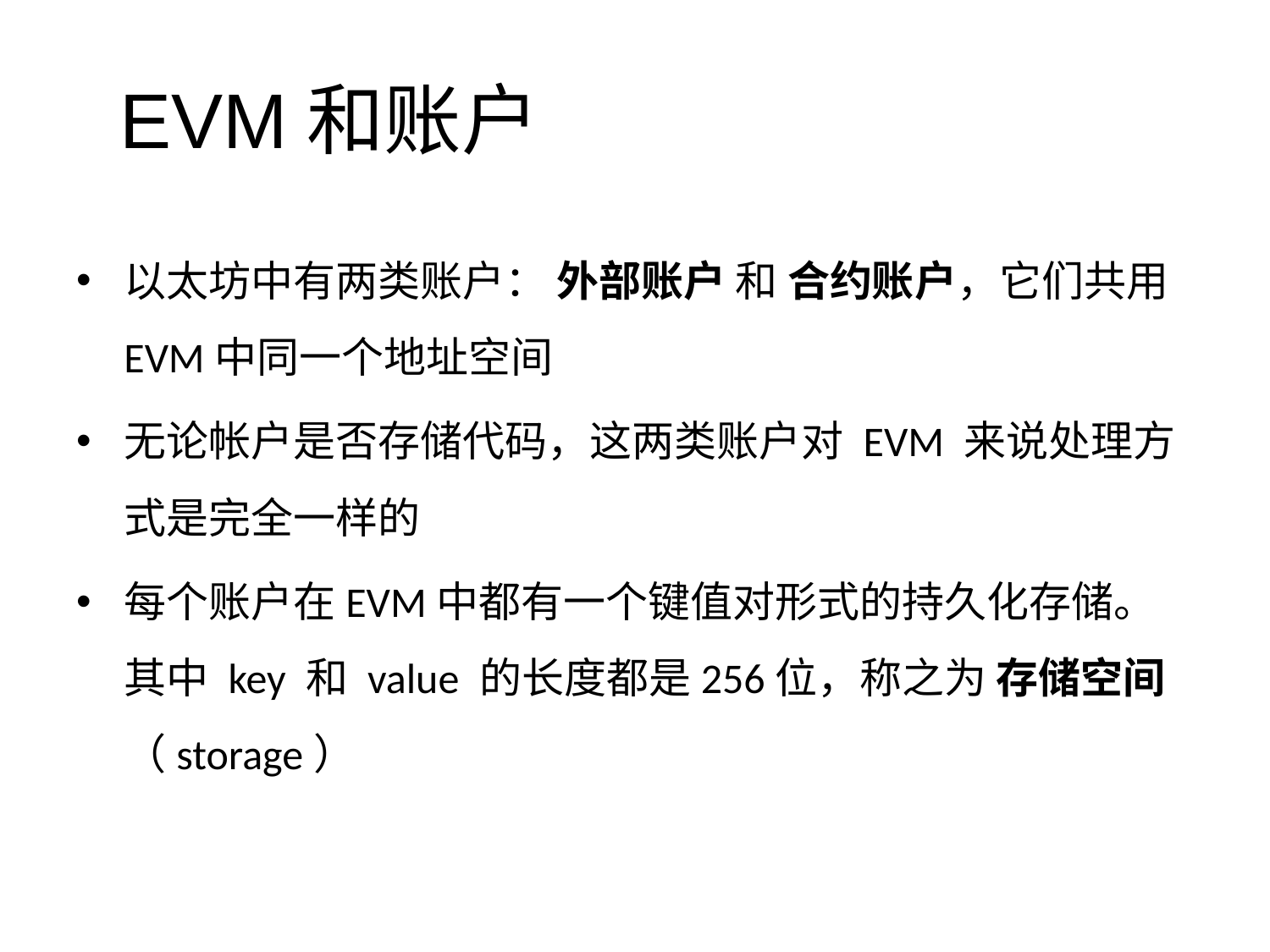

# EVM和账户
以太坊中有两类账户： 外部账户 和 合约账户，它们共用EVM中同一个地址空间
无论帐户是否存储代码，这两类账户对 EVM 来说处理方式是完全一样的
每个账户在EVM中都有一个键值对形式的持久化存储。其中 key 和 value 的长度都是256位，称之为 存储空间（storage）